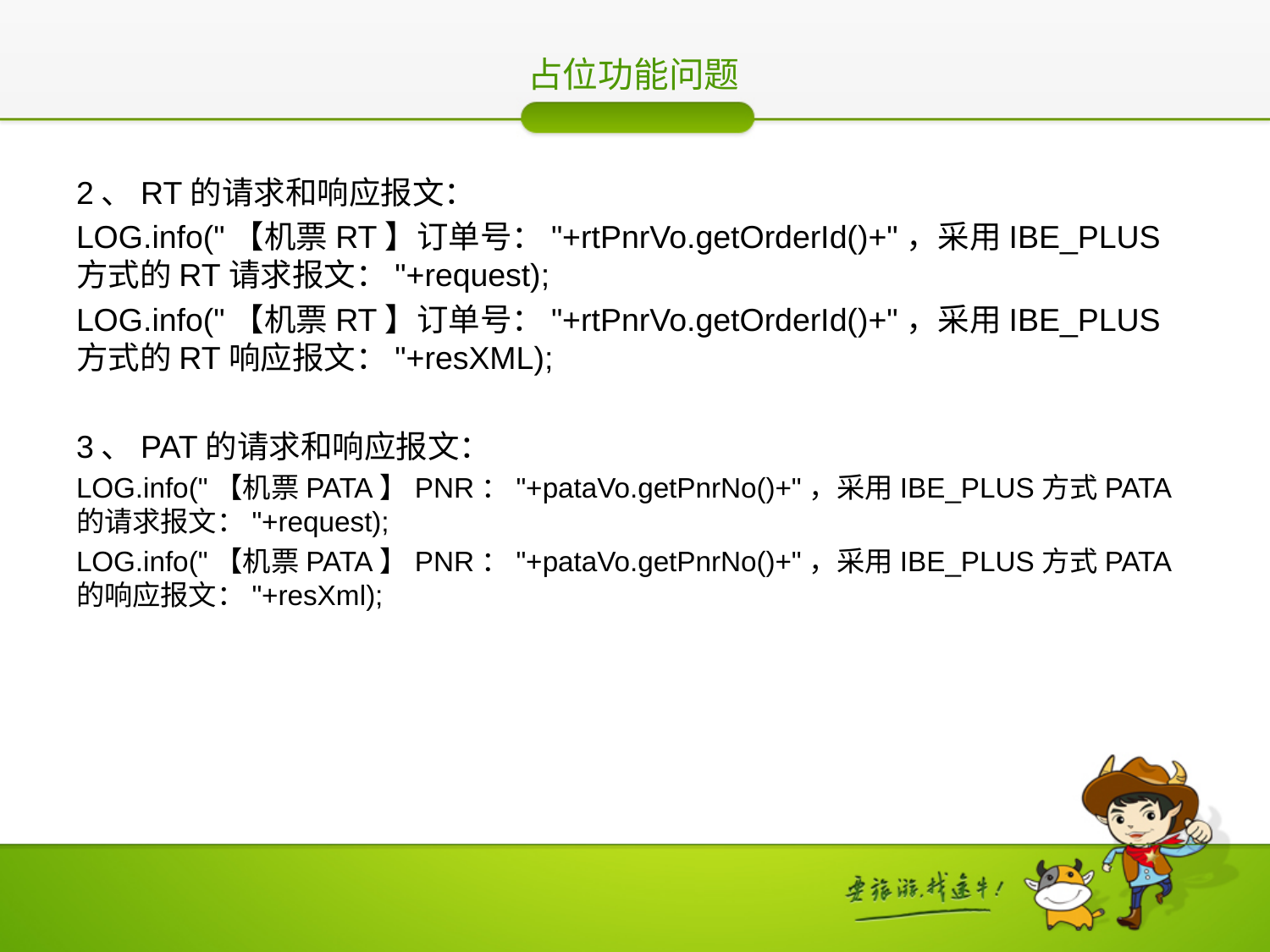

占位功能问题
2、RT的请求和响应报文：
LOG.info("【机票RT】订单号："+rtPnrVo.getOrderId()+"，采用IBE_PLUS方式的RT请求报文："+request);
LOG.info("【机票RT】订单号："+rtPnrVo.getOrderId()+"，采用IBE_PLUS方式的RT响应报文："+resXML);

3、PAT的请求和响应报文：
LOG.info("【机票PATA】PNR："+pataVo.getPnrNo()+"，采用IBE_PLUS方式PATA的请求报文："+request);
LOG.info("【机票PATA】PNR："+pataVo.getPnrNo()+"，采用IBE_PLUS方式PATA的响应报文："+resXml);